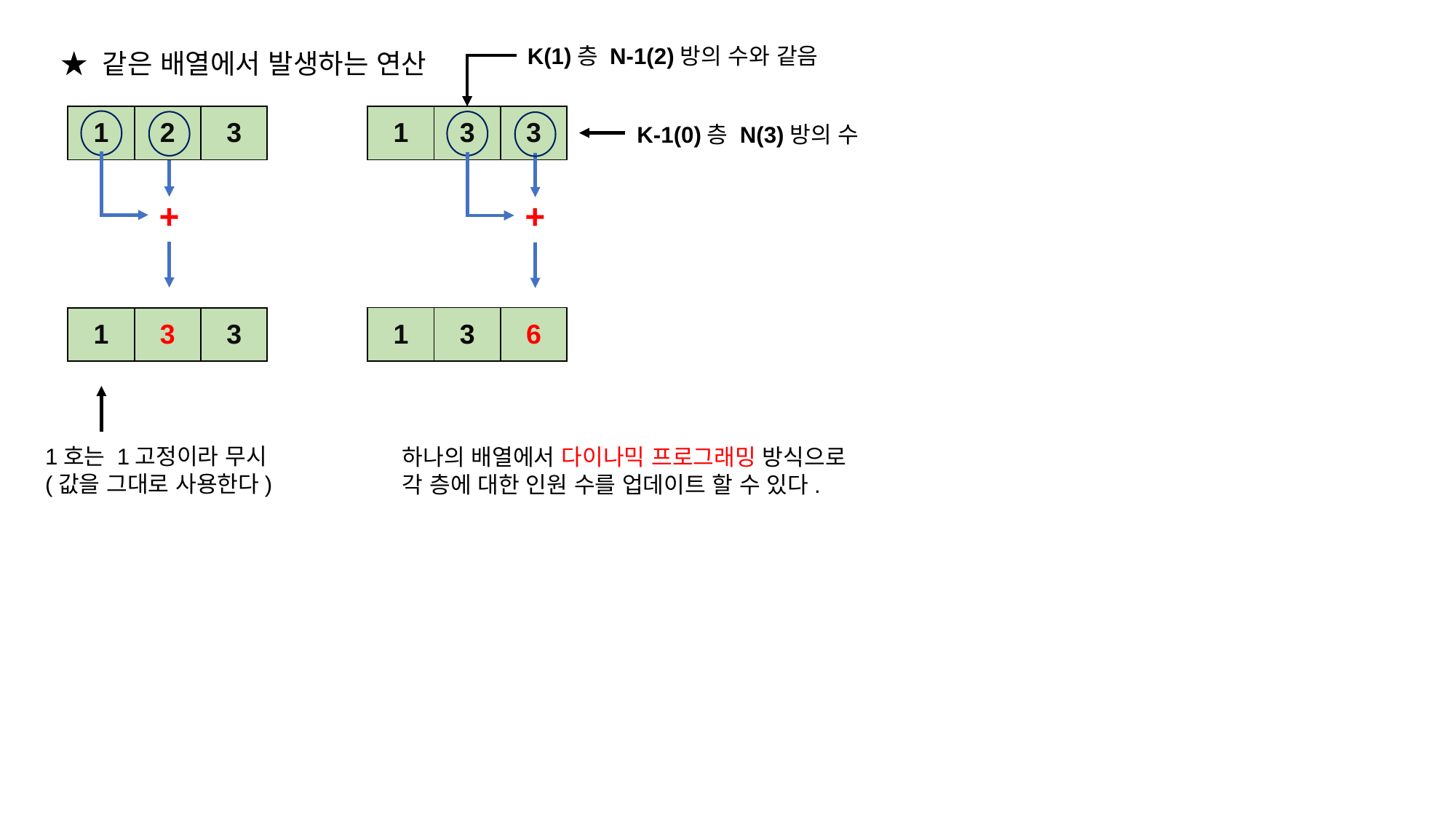

K(1)층 N-1(2)방의 수와 같음
★ 같은 배열에서 발생하는 연산
| 1 | 2 | 3 |
| --- | --- | --- |
| 1 | 3 | 3 |
| --- | --- | --- |

K-1(0)층 N(3)방의 수
+
+
| 1 | 3 | 6 |
| --- | --- | --- |
| 1 | 3 | 3 |
| --- | --- | --- |
1호는 1고정이라 무시
(값을 그대로 사용한다)
하나의 배열에서 다이나믹 프로그래밍 방식으로
각 층에 대한 인원 수를 업데이트 할 수 있다.